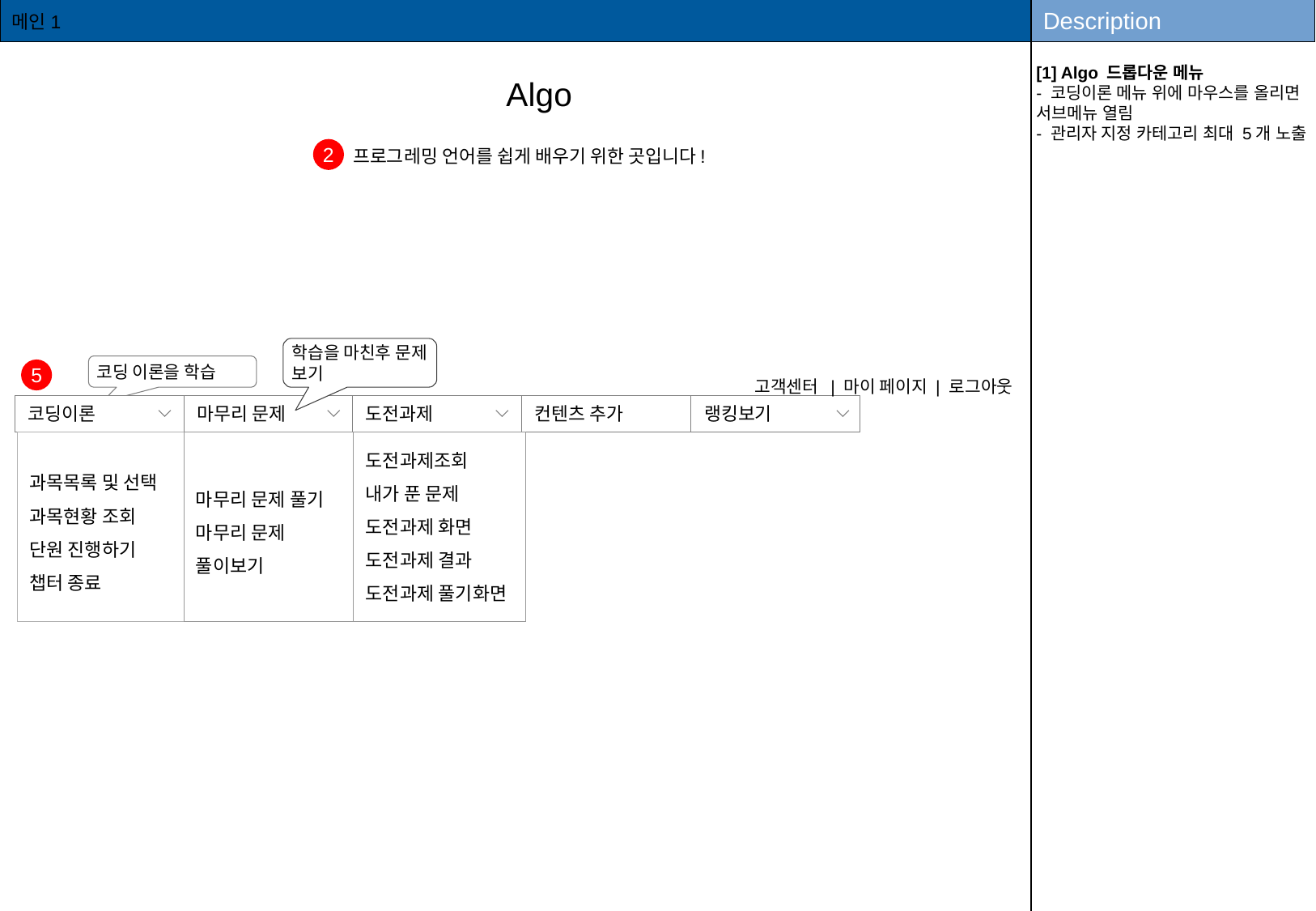

메인1
Description
서브메뉴

[1] Algo 드롭다운 메뉴
- 코딩이론 메뉴 위에 마우스를 올리면 서브메뉴 열림
- 관리자 지정 카테고리 최대 5개 노출

Algo
2
프로그레밍 언어를 쉽게 배우기 위한 곳입니다!
학습을 마친후 문제 보기
코딩 이론을 학습
  고객센터  | 마이 페이지 | 로그아웃
5
코딩이론
코딩이론
코딩이론
코딩이론
마무리 문제
도전과제
컨텐츠 추가
랭킹보기

도전과제조회
내가 푼 문제
도전과제 화면
도전과제 결과
도전과제 풀기화면
과목목록 및 선택
과목현황 조회
단원 진행하기
챕터 종료
마무리 문제 풀기
마무리 문제 풀이보기